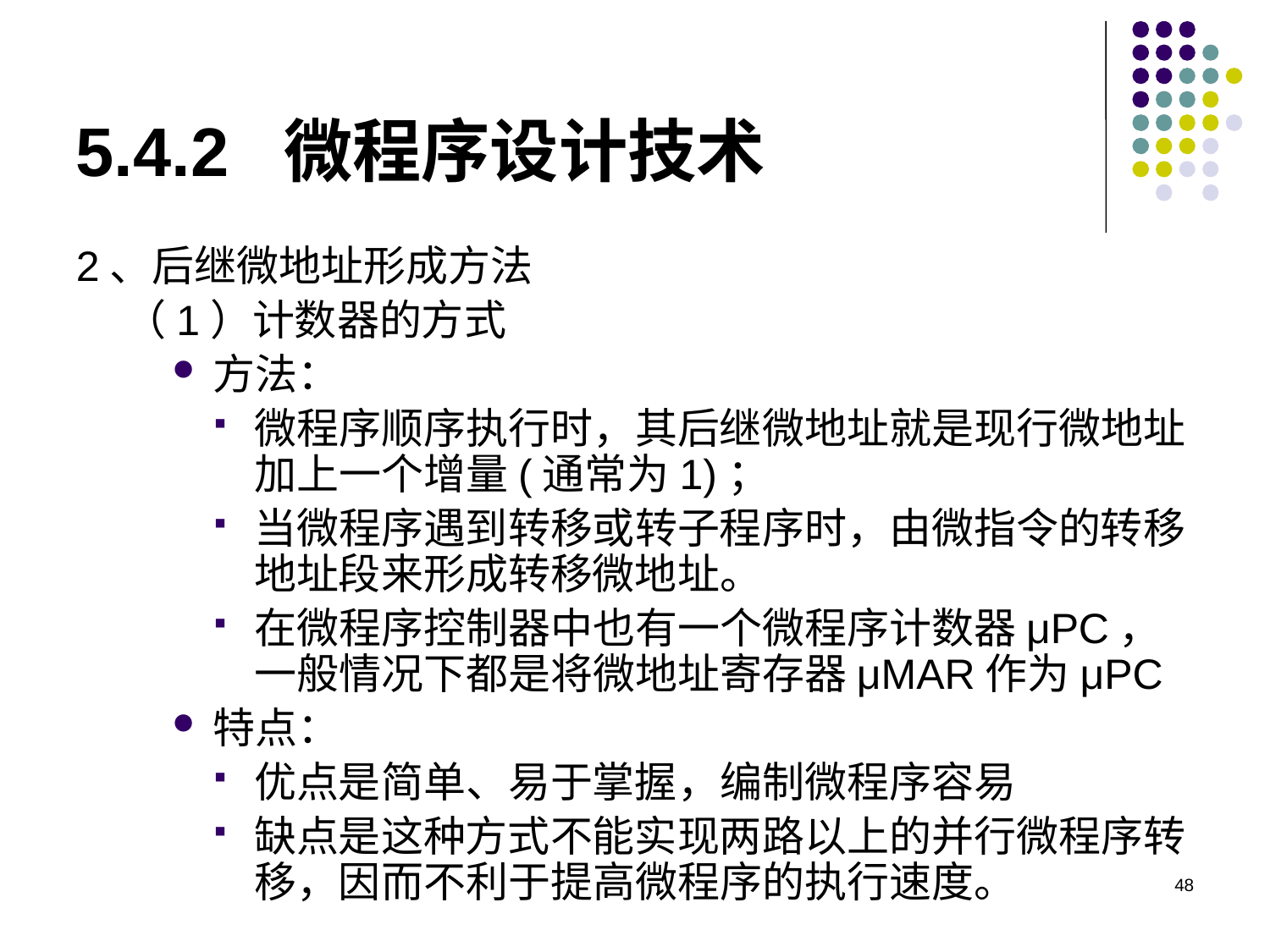

5.4.2  微程序设计技术
2、后继微地址形成方法
（1）计数器的方式
方法：
微程序顺序执行时，其后继微地址就是现行微地址加上一个增量(通常为1)；
当微程序遇到转移或转子程序时，由微指令的转移地址段来形成转移微地址。
在微程序控制器中也有一个微程序计数器μPC，一般情况下都是将微地址寄存器μMAR作为μPC
特点：
优点是简单、易于掌握，编制微程序容易
缺点是这种方式不能实现两路以上的并行微程序转移，因而不利于提高微程序的执行速度。

48